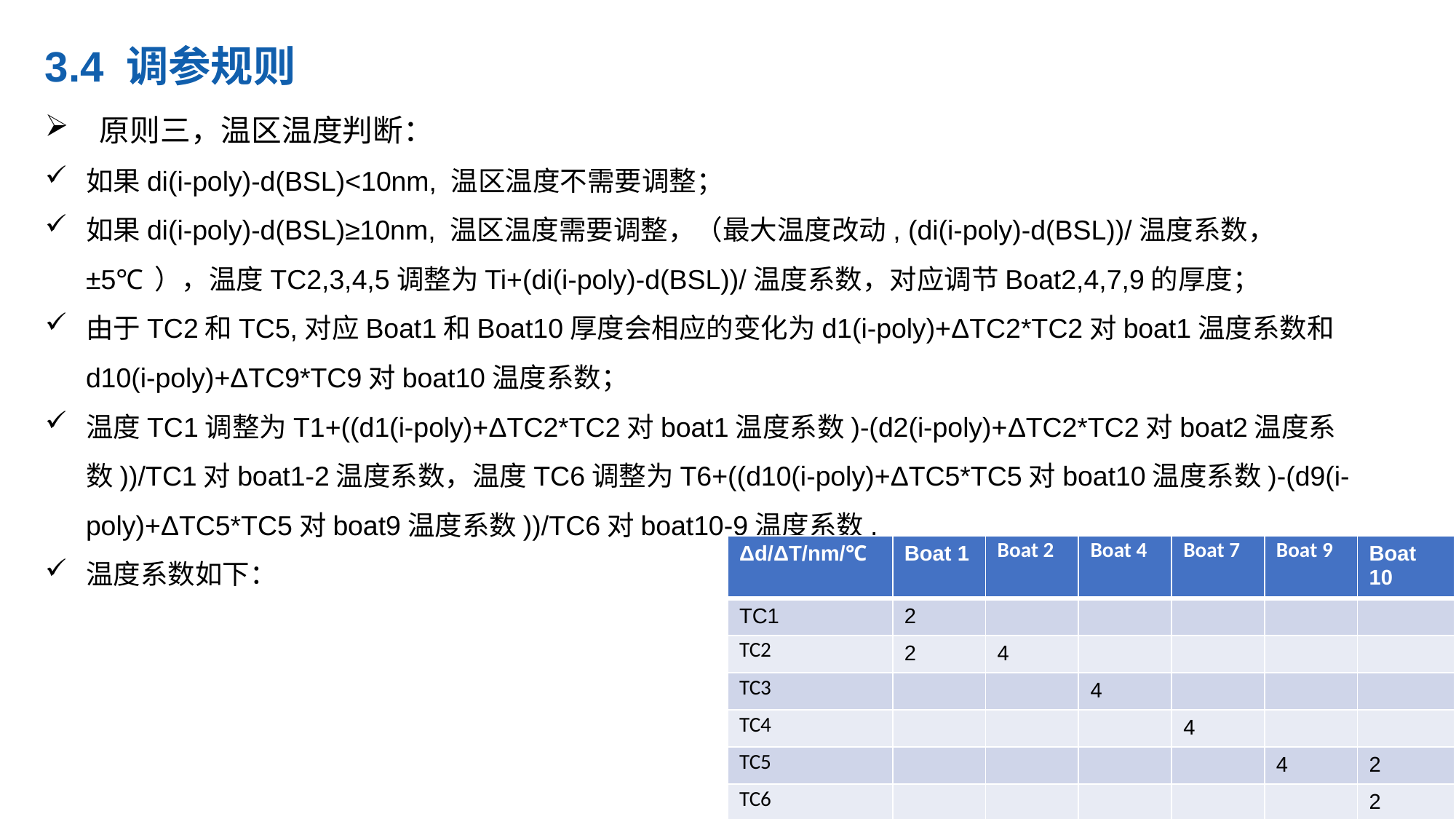

3.4 调参规则
原则三，温区温度判断：
如果di(i-poly)-d(BSL)<10nm, 温区温度不需要调整；
如果di(i-poly)-d(BSL)≥10nm, 温区温度需要调整，（最大温度改动, (di(i-poly)-d(BSL))/温度系数，±5℃），温度TC2,3,4,5调整为Ti+(di(i-poly)-d(BSL))/温度系数，对应调节Boat2,4,7,9的厚度；
由于TC2和TC5,对应Boat1和Boat10厚度会相应的变化为d1(i-poly)+ΔTC2*TC2对boat1温度系数和d10(i-poly)+ΔTC9*TC9对boat10温度系数；
温度TC1调整为T1+((d1(i-poly)+ΔTC2*TC2对boat1温度系数)-(d2(i-poly)+ΔTC2*TC2对boat2温度系数))/TC1对boat1-2温度系数，温度TC6调整为T6+((d10(i-poly)+ΔTC5*TC5对boat10温度系数)-(d9(i-poly)+ΔTC5*TC5对boat9温度系数))/TC6对boat10-9温度系数.
温度系数如下：

| Δd/ΔT/nm/℃ | Boat 1 | Boat 2 | Boat 4 | Boat 7 | Boat 9 | Boat 10 |
| --- | --- | --- | --- | --- | --- | --- |
| TC1 | 2 |  |  |  |  |  |
| TC2 | 2 | 4 |  |  |  |  |
| TC3 |  |  | 4 |  |  |  |
| TC4 |  |  |  | 4 |  |  |
| TC5 |  |  |  |  | 4 | 2 |
| TC6 |  |  |  |  |  | 2 |